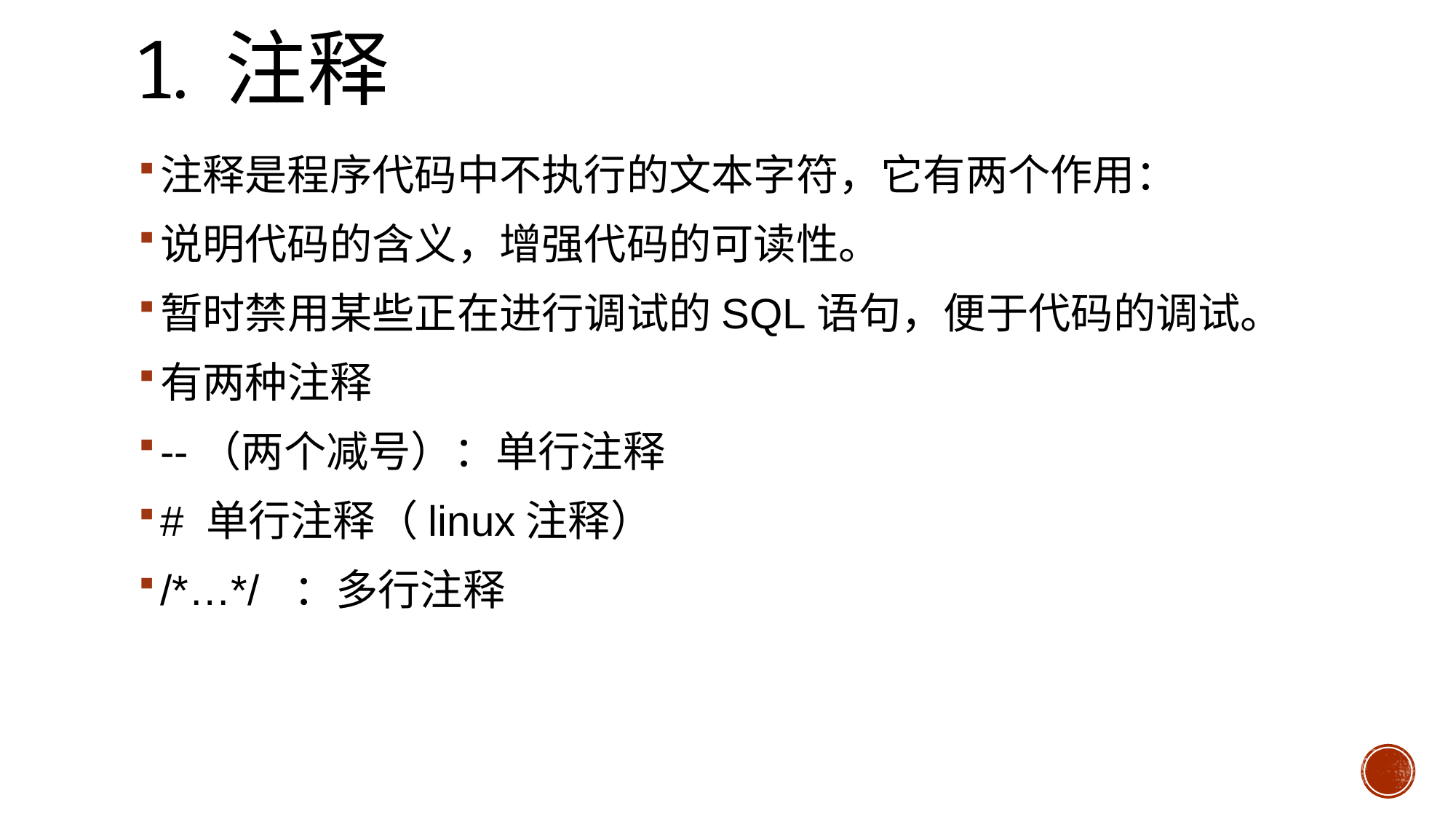

# 1. 注释
注释是程序代码中不执行的文本字符，它有两个作用：
说明代码的含义，增强代码的可读性。
暂时禁用某些正在进行调试的SQL语句，便于代码的调试。
有两种注释
--（两个减号）：单行注释
# 单行注释（linux注释）
/*…*/  ：多行注释
24